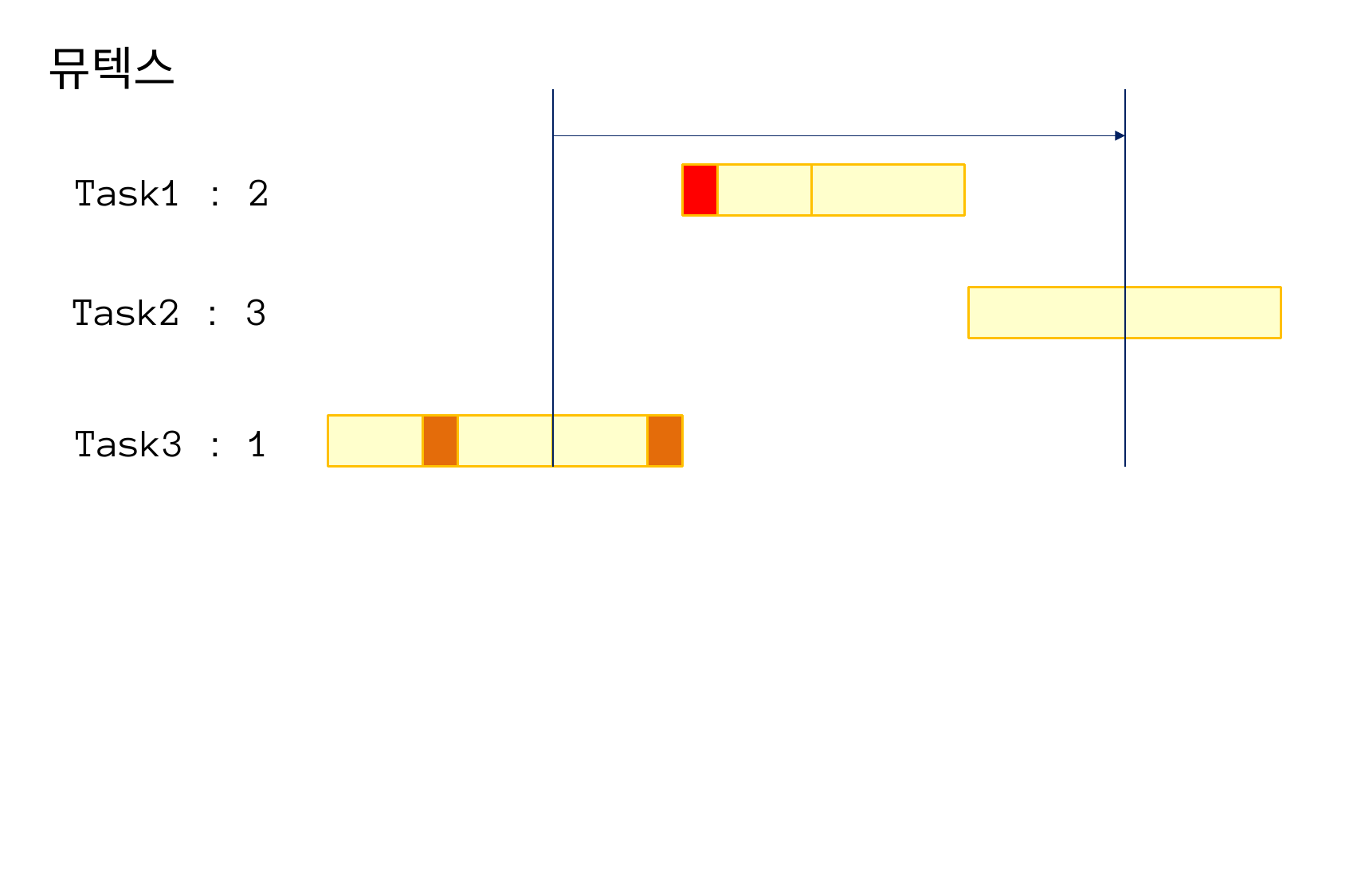

뮤텍스
Task1 : 2

Task2 : 3

Task3 : 1